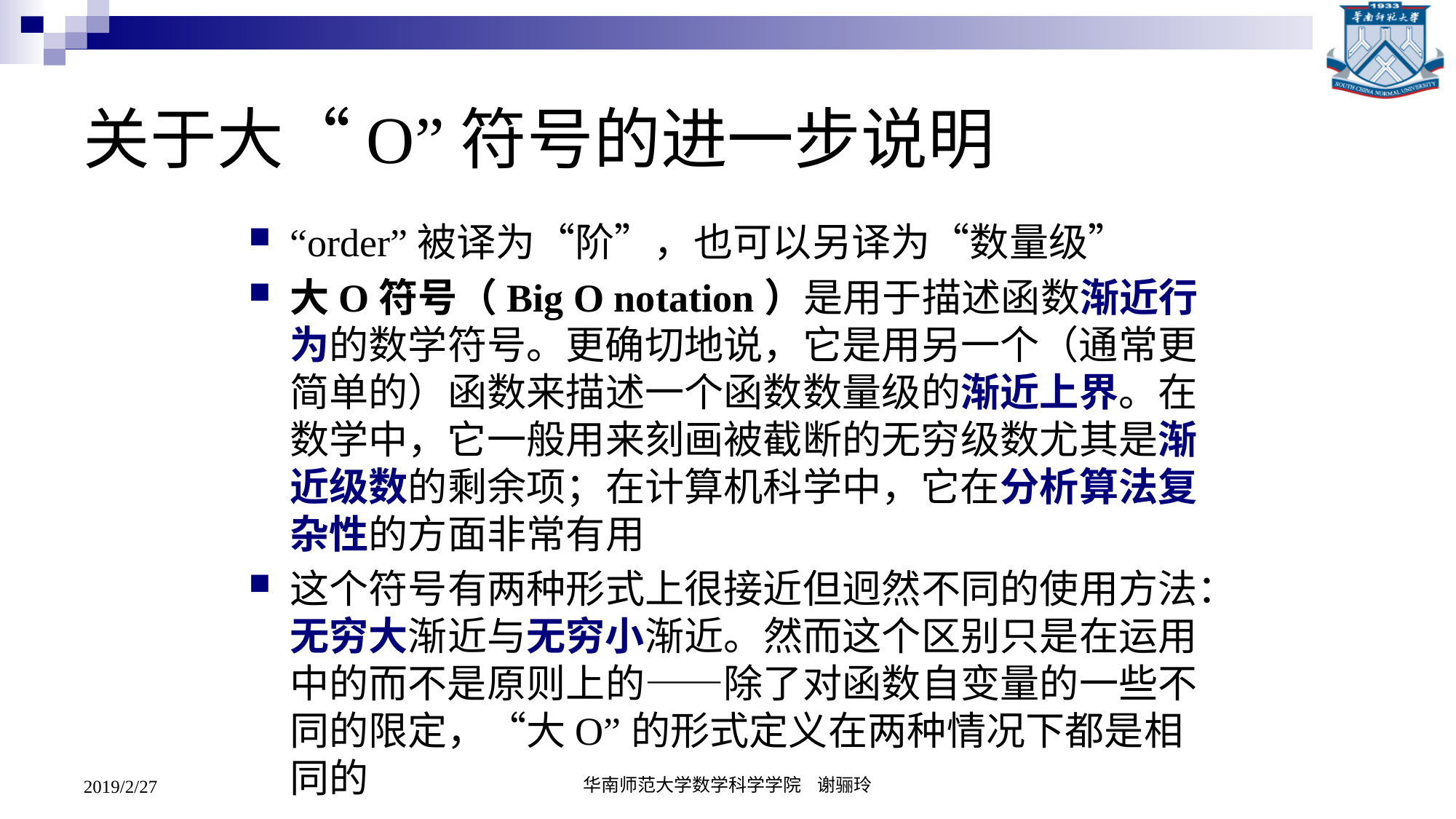

# 关于大“O”符号的进一步说明
“order”被译为“阶”，也可以另译为“数量级”
大O符号（Big O notation）是用于描述函数渐近行为的数学符号。更确切地说，它是用另一个（通常更简单的）函数来描述一个函数数量级的渐近上界。在数学中，它一般用来刻画被截断的无穷级数尤其是渐近级数的剩余项；在计算机科学中，它在分析算法复杂性的方面非常有用
这个符号有两种形式上很接近但迥然不同的使用方法：无穷大渐近与无穷小渐近。然而这个区别只是在运用中的而不是原则上的——除了对函数自变量的一些不同的限定，“大O”的形式定义在两种情况下都是相同的
2019/2/27
华南师范大学数学科学学院    谢骊玲